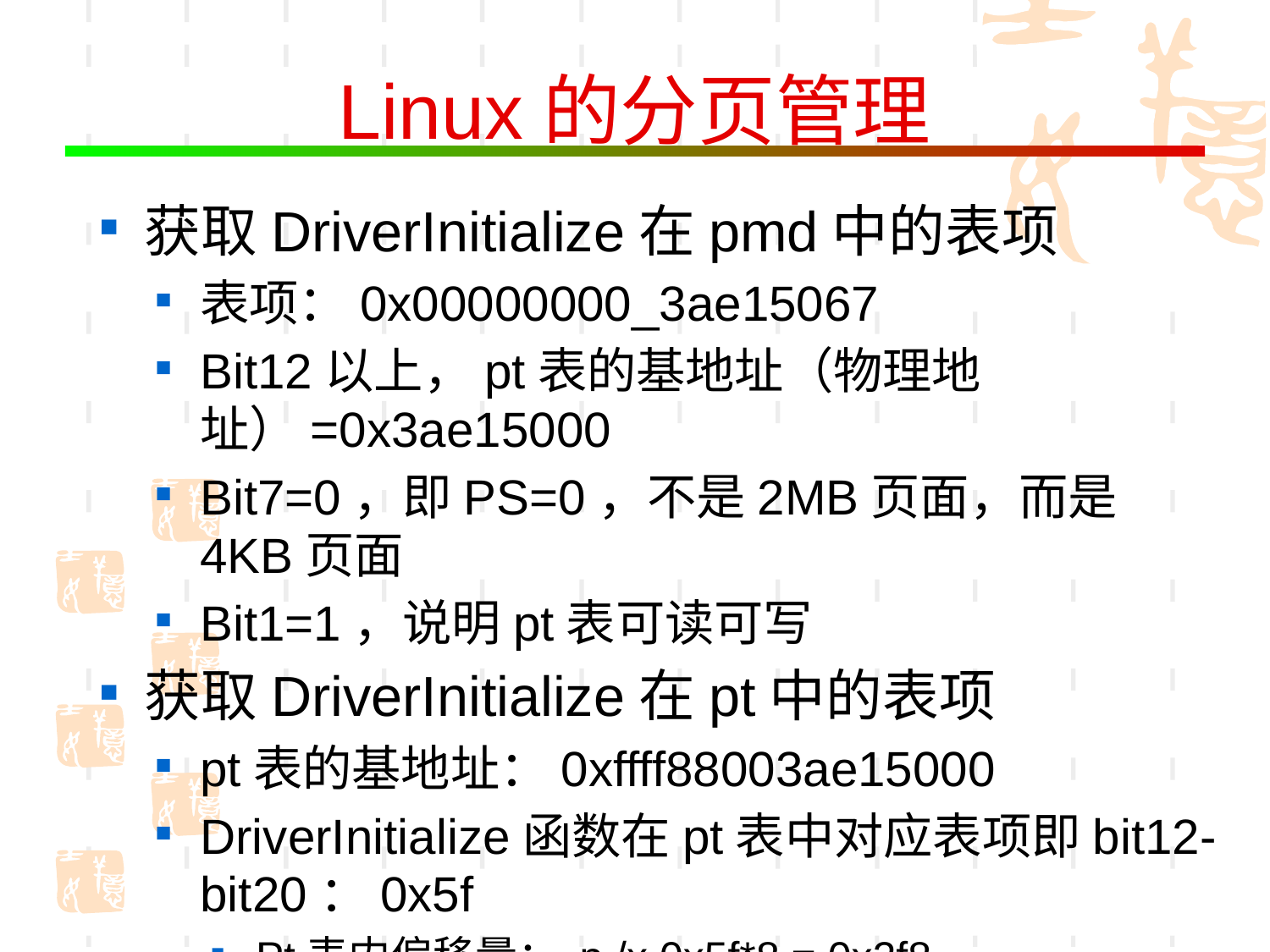

# Linux的分页管理
获取DriverInitialize在pmd中的表项
表项：0x00000000_3ae15067
Bit12以上，pt表的基地址（物理地址）=0x3ae15000
Bit7=0，即PS=0，不是2MB页面，而是4KB页面
Bit1=1，说明pt表可读可写
获取DriverInitialize在pt中的表项
pt表的基地址：0xffff88003ae15000
DriverInitialize函数在pt表中对应表项即bit12-bit20：0x5f
Pt表内偏移量： p /x 0x5f*8 = 0x2f8